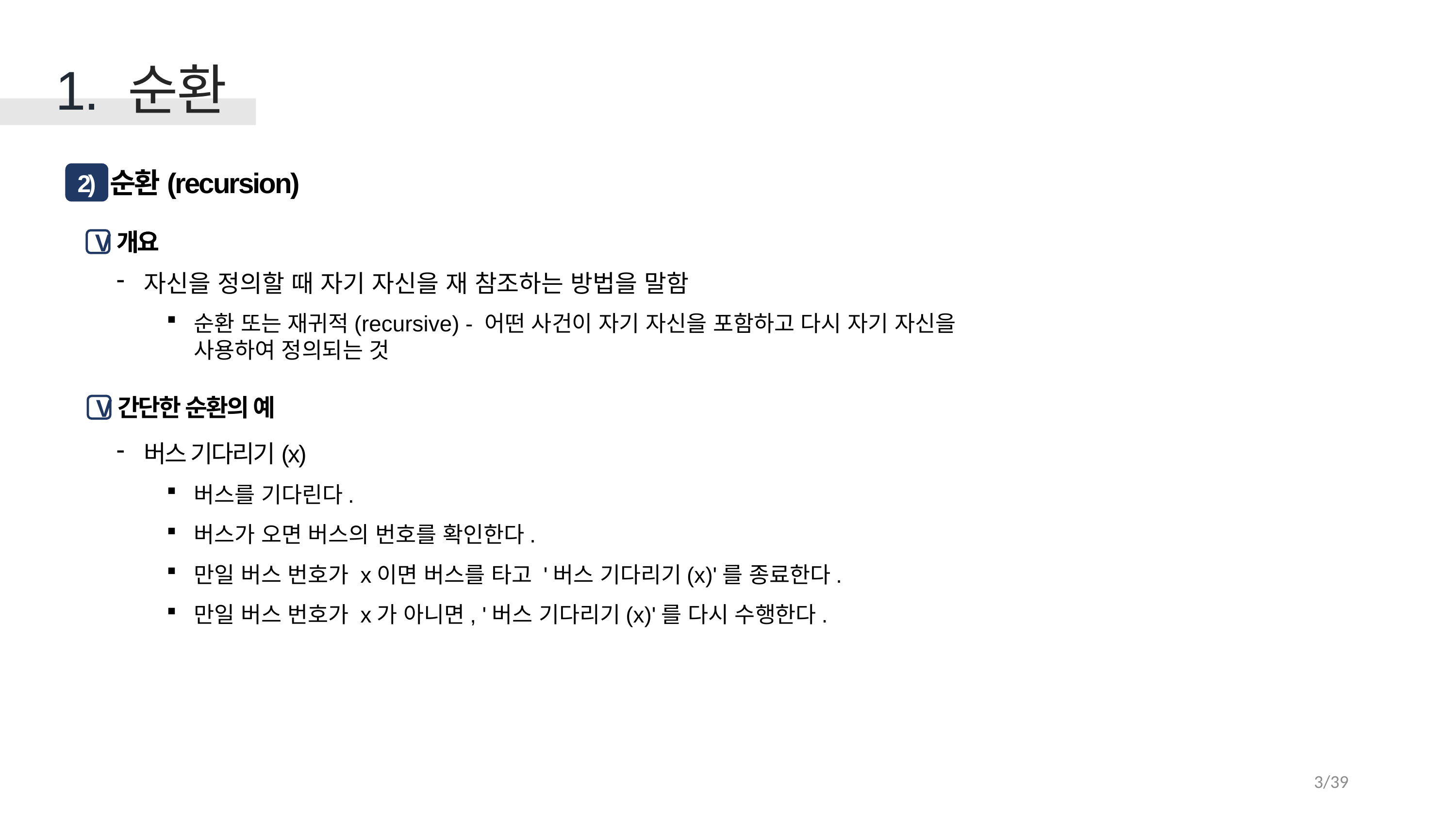

1. 순환

순환(recursion)
2)
개요
V
개요

자신을 정의할 때 자기 자신을 재 참조하는 방법을 말함

순환 또는 재귀적(recursive) - 어떤 사건이 자기 자신을 포함하고 다시 자기 자신을
사용하여 정의되는 것
간단한 순환의 예
V
버스 기다리기(x)
버스를 기다린다.
버스가 오면 버스의 번호를 확인한다.
만일 버스 번호가 x이면 버스를 타고 '버스 기다리기(x)'를 종료한다.
만일 버스 번호가 x가 아니면, '버스 기다리기(x)'를 다시 수행한다.
3/39